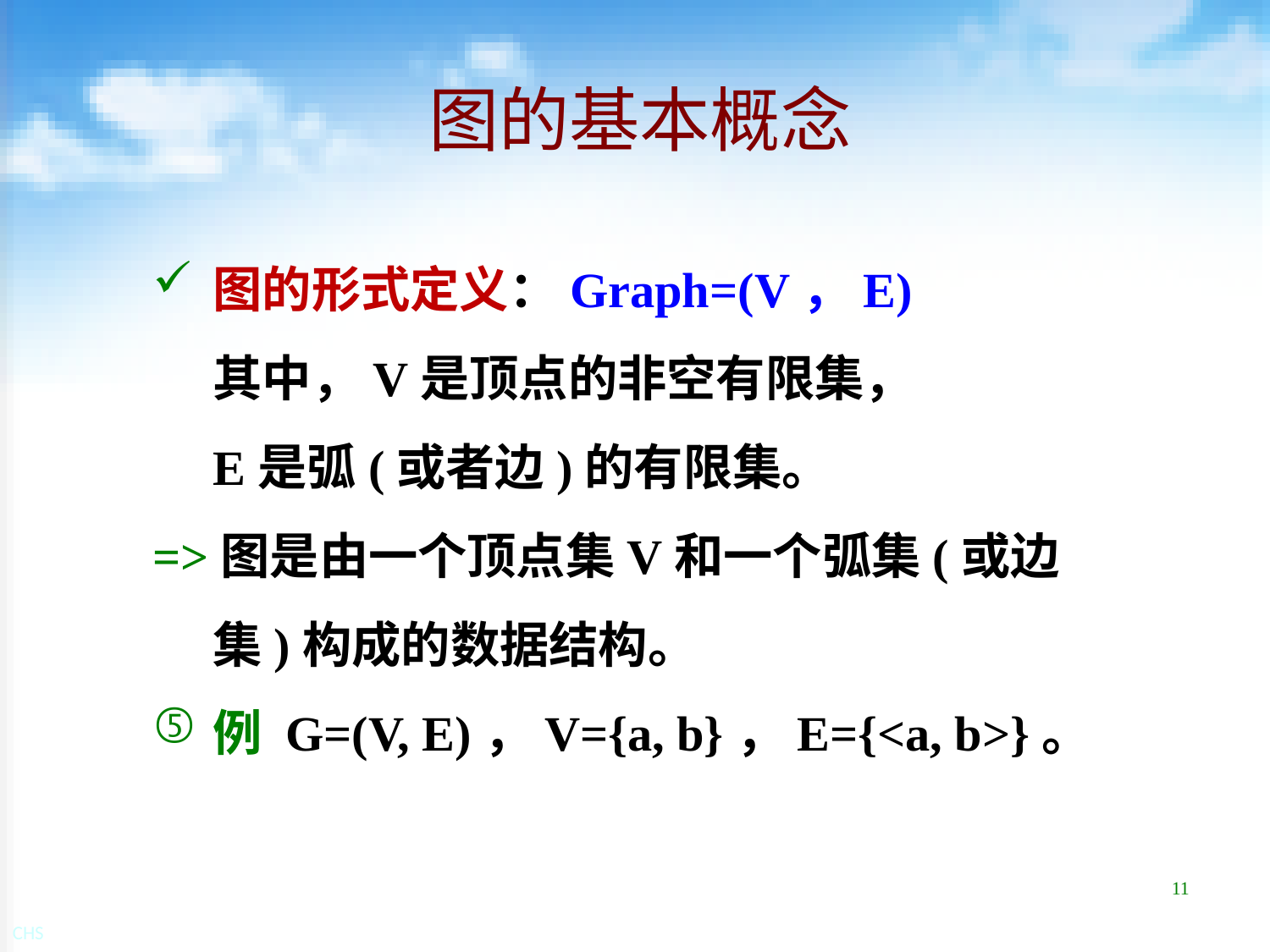

# 图的基本概念
图的形式定义：Graph=(V，E)
	其中，V是顶点的非空有限集，
	E是弧(或者边)的有限集。
=>图是由一个顶点集V和一个弧集(或边集)构成的数据结构。
例 G=(V, E)，V={a, b}，E={<a, b>}。
11